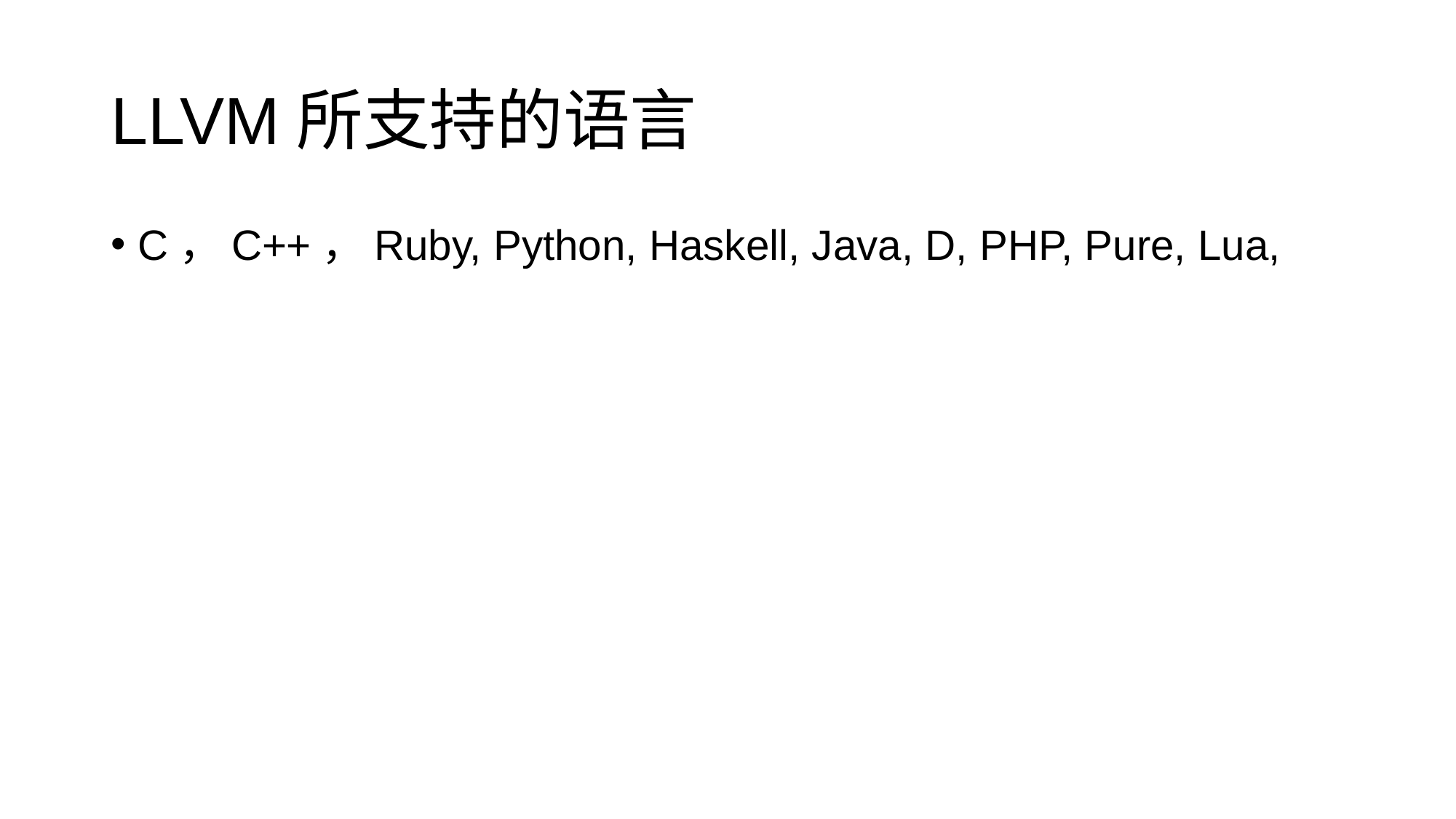

# LLVM所支持的语言
C，C++，Ruby, Python, Haskell, Java, D, PHP, Pure, Lua,